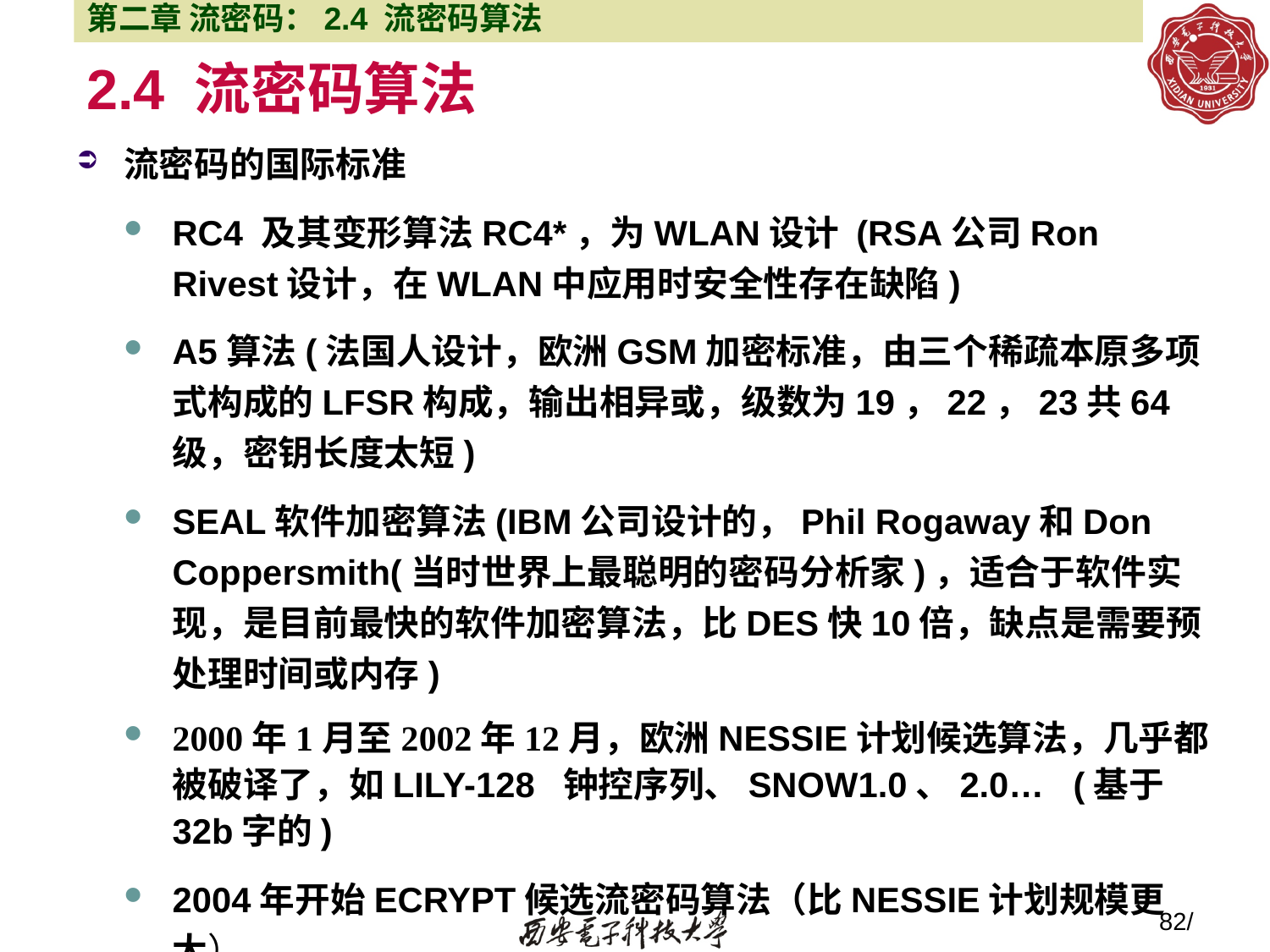

第二章 流密码：2.4 流密码算法
# 2.4 流密码算法
流密码的国际标准
RC4 及其变形算法RC4*，为WLAN设计 (RSA公司Ron Rivest设计，在WLAN中应用时安全性存在缺陷)
A5算法(法国人设计，欧洲GSM加密标准，由三个稀疏本原多项式构成的LFSR构成，输出相异或，级数为19，22，23共64级，密钥长度太短)
SEAL软件加密算法(IBM公司设计的，Phil Rogaway和Don Coppersmith(当时世界上最聪明的密码分析家)，适合于软件实现，是目前最快的软件加密算法，比DES快10倍，缺点是需要预处理时间或内存)
2000年1月至2002年12月，欧洲NESSIE计划候选算法，几乎都被破译了，如LILY-128  钟控序列、SNOW1.0、2.0…   (基于32b字的)
2004年开始ECRYPT候选流密码算法（比NESSIE计划规模更大）
82/